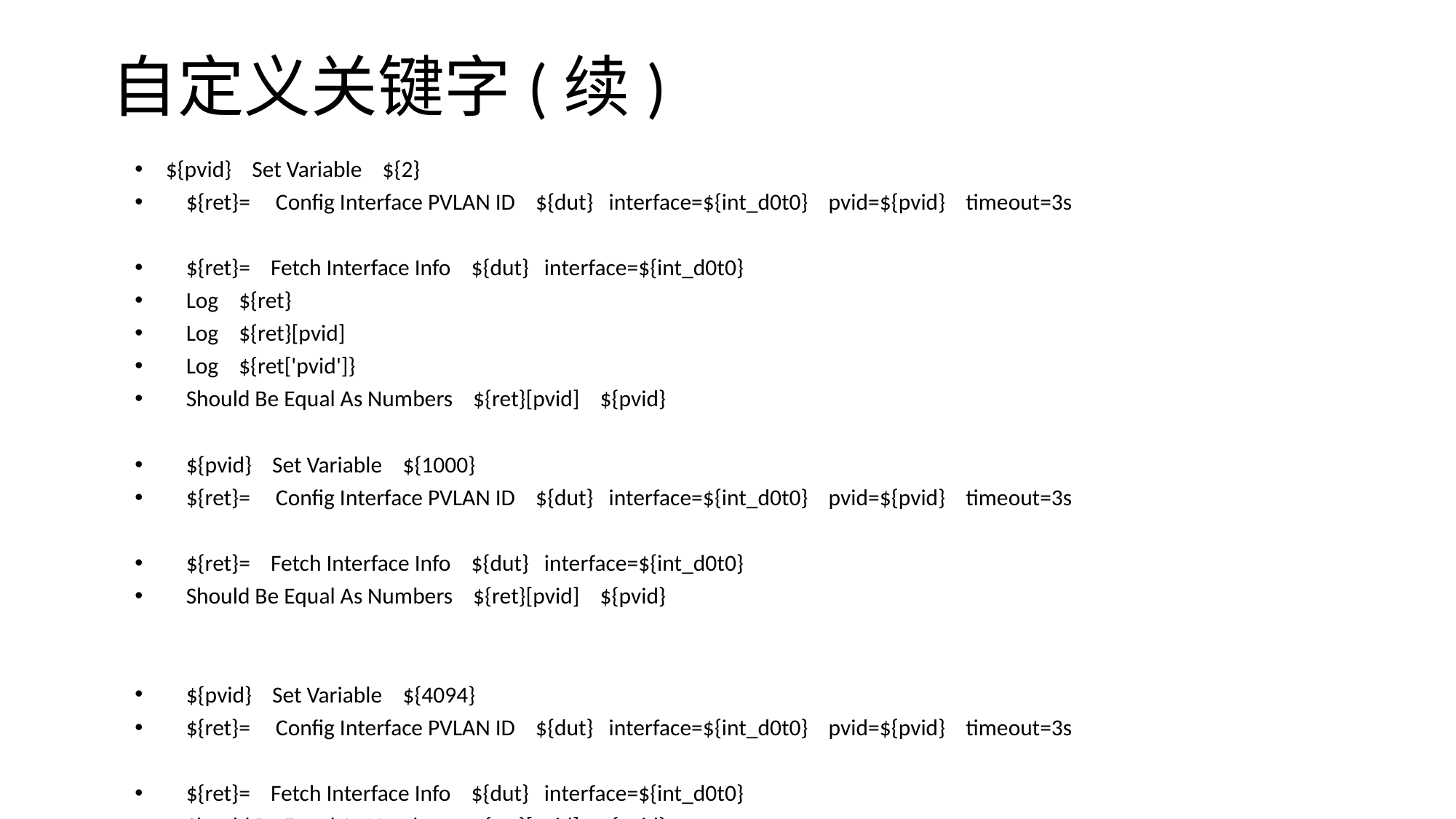

# 自定义关键字(续)
${pvid}    Set Variable    ${2}
    ${ret}=     Config Interface PVLAN ID    ${dut}   interface=${int_d0t0}    pvid=${pvid}    timeout=3s

    ${ret}=    Fetch Interface Info    ${dut}   interface=${int_d0t0}
    Log    ${ret}
    Log    ${ret}[pvid]
    Log    ${ret['pvid']}
    Should Be Equal As Numbers    ${ret}[pvid]    ${pvid}

    ${pvid}    Set Variable    ${1000}
    ${ret}=     Config Interface PVLAN ID    ${dut}   interface=${int_d0t0}    pvid=${pvid}    timeout=3s

    ${ret}=    Fetch Interface Info    ${dut}   interface=${int_d0t0}
    Should Be Equal As Numbers    ${ret}[pvid]    ${pvid}

    ${pvid}    Set Variable    ${4094}
    ${ret}=     Config Interface PVLAN ID    ${dut}   interface=${int_d0t0}    pvid=${pvid}    timeout=3s

    ${ret}=    Fetch Interface Info    ${dut}   interface=${int_d0t0}
    Should Be Equal As Numbers    ${ret}[pvid]    ${pvid}